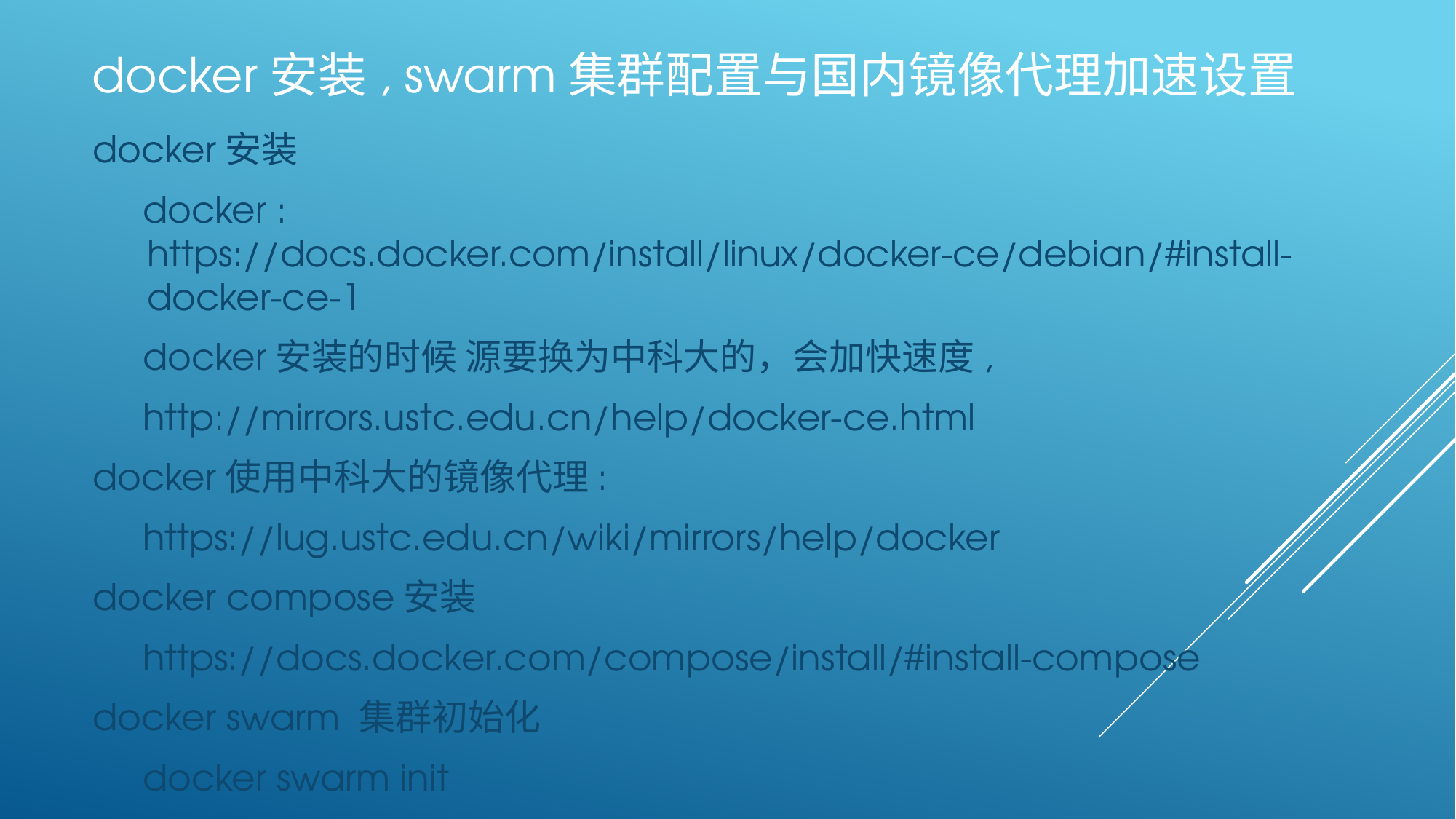

docker安装, swarm集群配置与国内镜像代理加速设置
docker安装
     docker : https://docs.docker.com/install/linux/docker-ce/debian/#install-docker-ce-1
     docker安装的时候 源要换为中科大的，会加快速度,
     http://mirrors.ustc.edu.cn/help/docker-ce.html
docker使用中科大的镜像代理:
     https://lug.ustc.edu.cn/wiki/mirrors/help/docker
docker compose安装
     https://docs.docker.com/compose/install/#install-compose
docker swarm 集群初始化
     docker swarm init